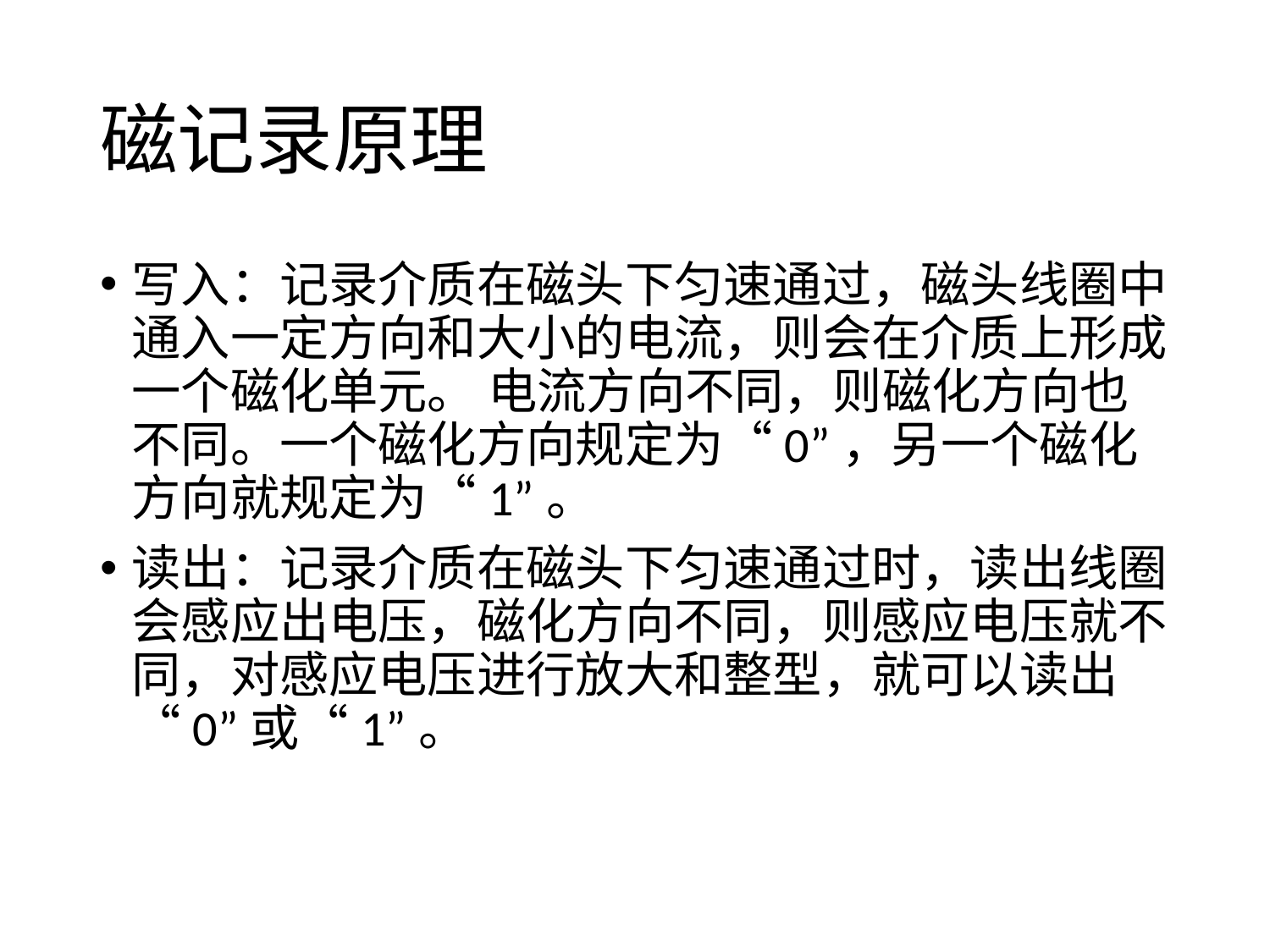

# 磁记录原理
写入：记录介质在磁头下匀速通过，磁头线圈中通入一定方向和大小的电流，则会在介质上形成一个磁化单元。 电流方向不同，则磁化方向也不同。一个磁化方向规定为“0”，另一个磁化方向就规定为“1”。
读出：记录介质在磁头下匀速通过时，读出线圈会感应出电压，磁化方向不同，则感应电压就不同，对感应电压进行放大和整型，就可以读出“0”或“1”。